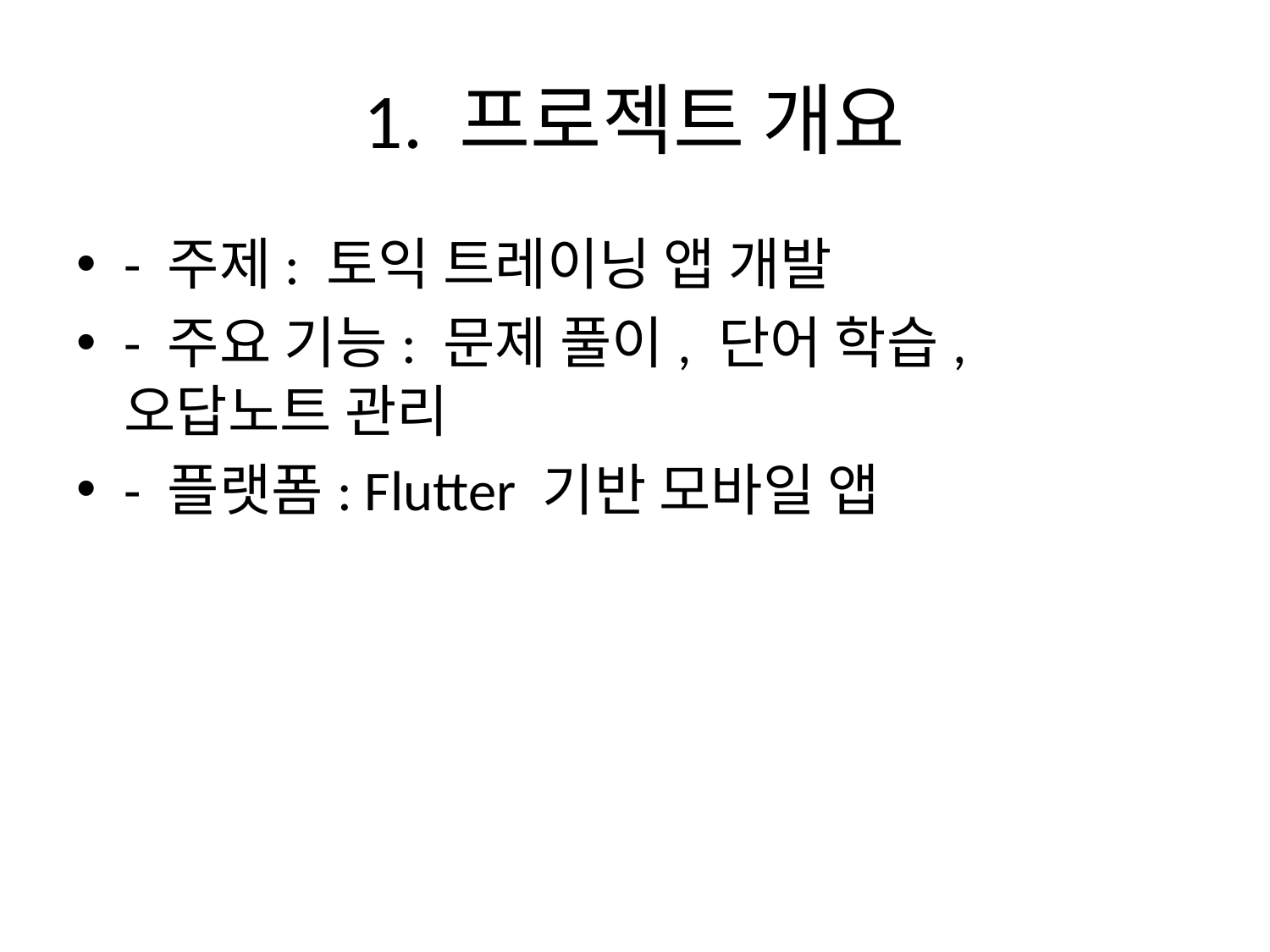

# 1. 프로젝트 개요
- 주제: 토익 트레이닝 앱 개발
- 주요 기능: 문제 풀이, 단어 학습, 오답노트 관리
- 플랫폼: Flutter 기반 모바일 앱